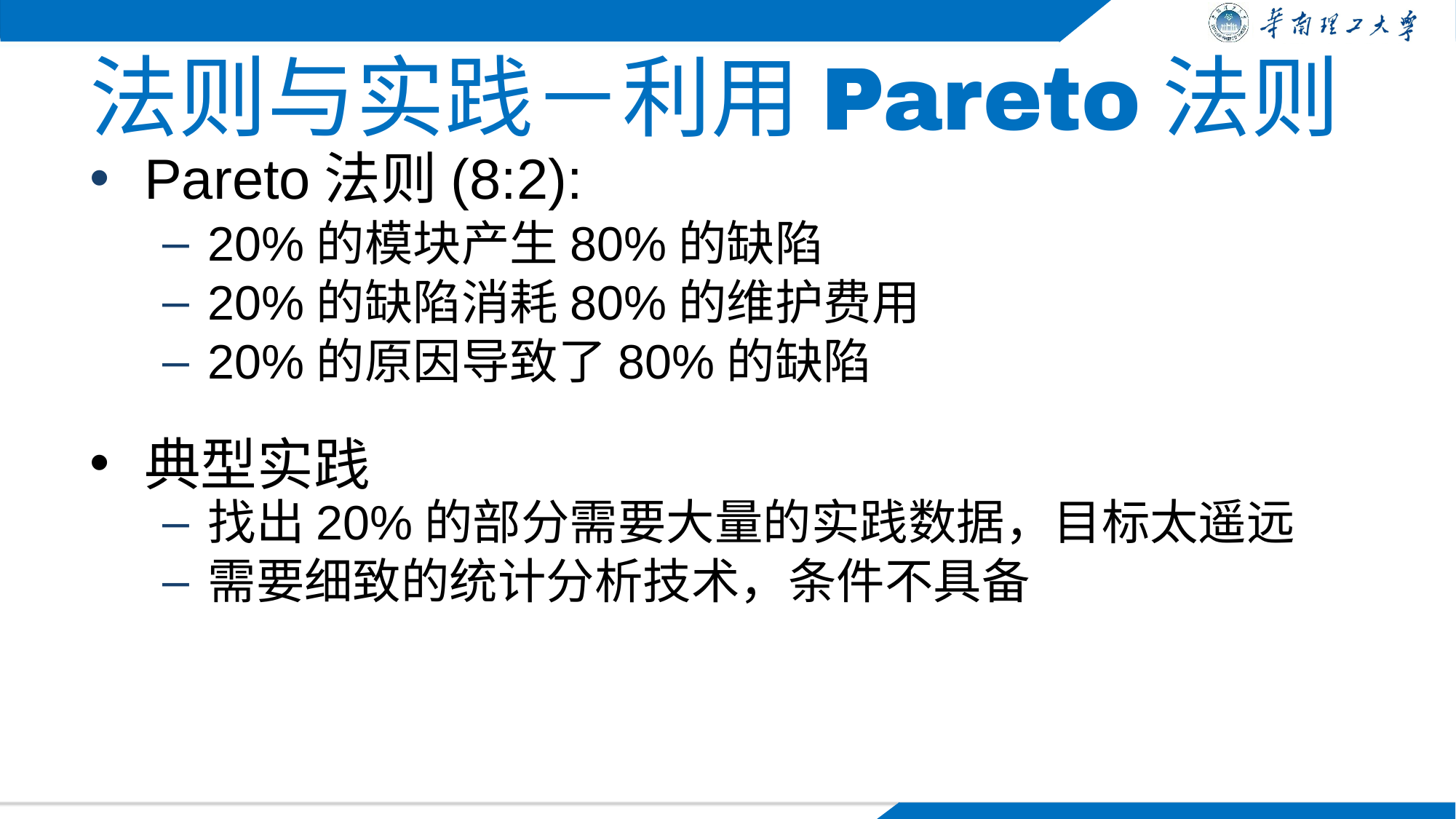

# 法则与实践－利用Pareto法则
Pareto法则(8:2):
20%的模块产生80%的缺陷
20%的缺陷消耗80%的维护费用
20%的原因导致了80%的缺陷
典型实践
找出20%的部分需要大量的实践数据，目标太遥远
需要细致的统计分析技术，条件不具备
4